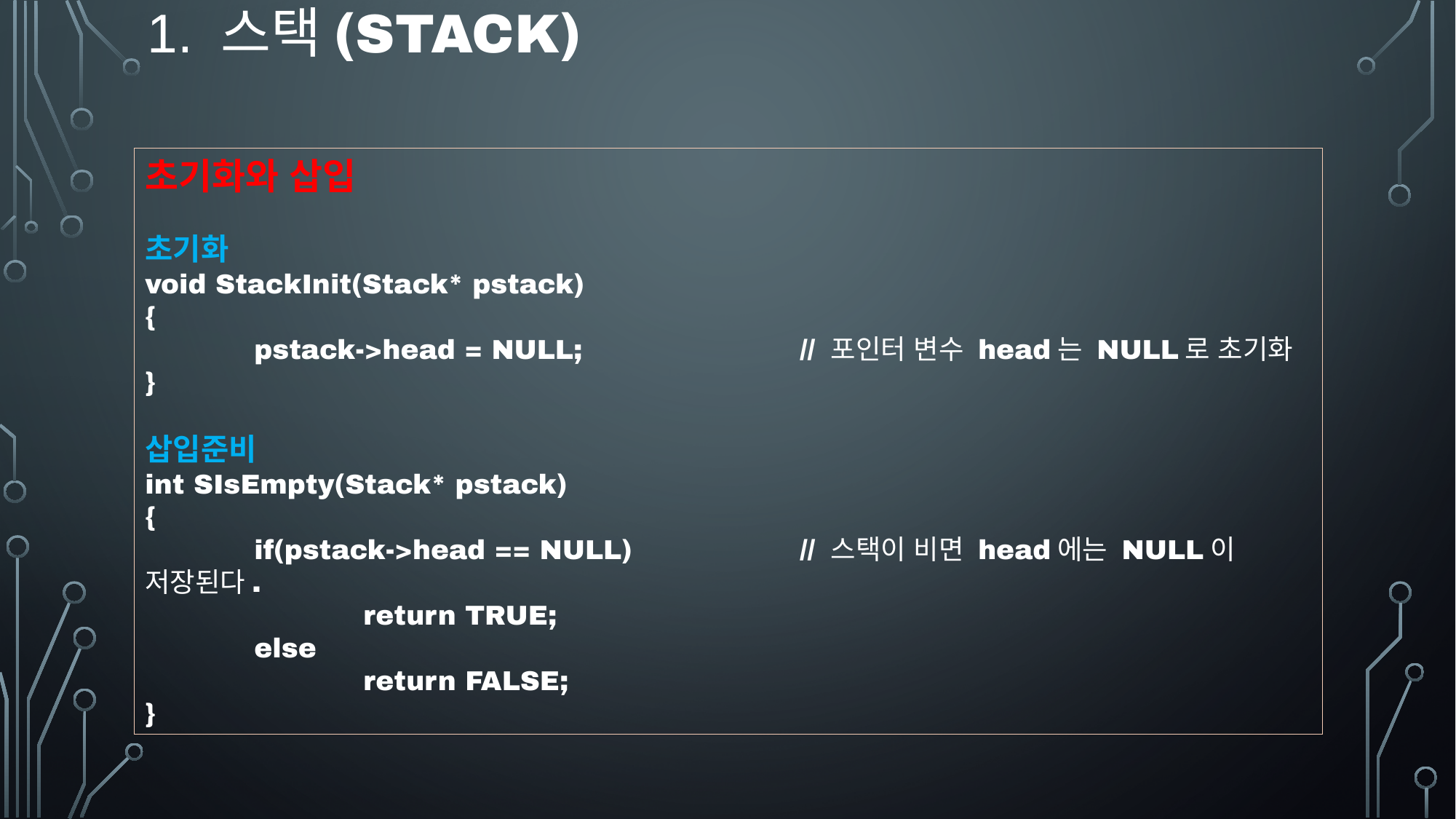

# 1. 스택(Stack)
초기화와 삽입

초기화
void StackInit(Stack* pstack)
{
	pstack->head = NULL;		// 포인터 변수 head는 NULL로 초기화
}

삽입준비
int SIsEmpty(Stack* pstack)
{
	if(pstack->head == NULL)		// 스택이 비면 head에는 NULL이 저장된다.
		return TRUE;
	else
		return FALSE;
}